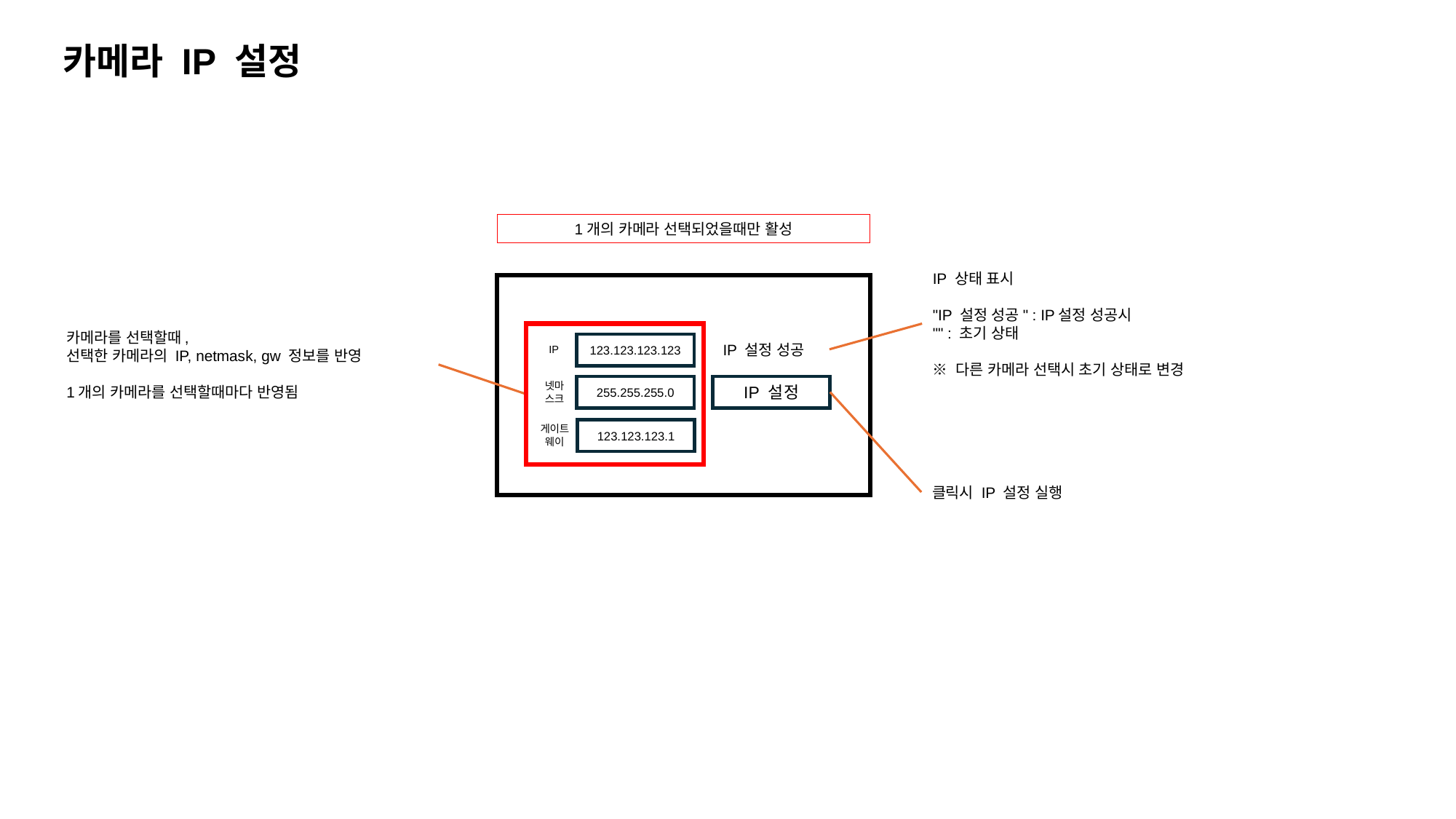

카메라 IP 설정
1개의 카메라 선택되었을때만 활성
IP 상태 표시

"IP 설정 성공" : IP설정 성공시
"" : 초기 상태

※ 다른 카메라 선택시 초기 상태로 변경

카메라를 선택할때,
선택한 카메라의 IP, netmask, gw 정보를 반영

1개의 카메라를 선택할때마다 반영됨

IP 설정 성공
IP
123.123.123.123
IP 설정
넷마스크
255.255.255.0
게이트웨이
123.123.123.1
클릭시 IP 설정 실행